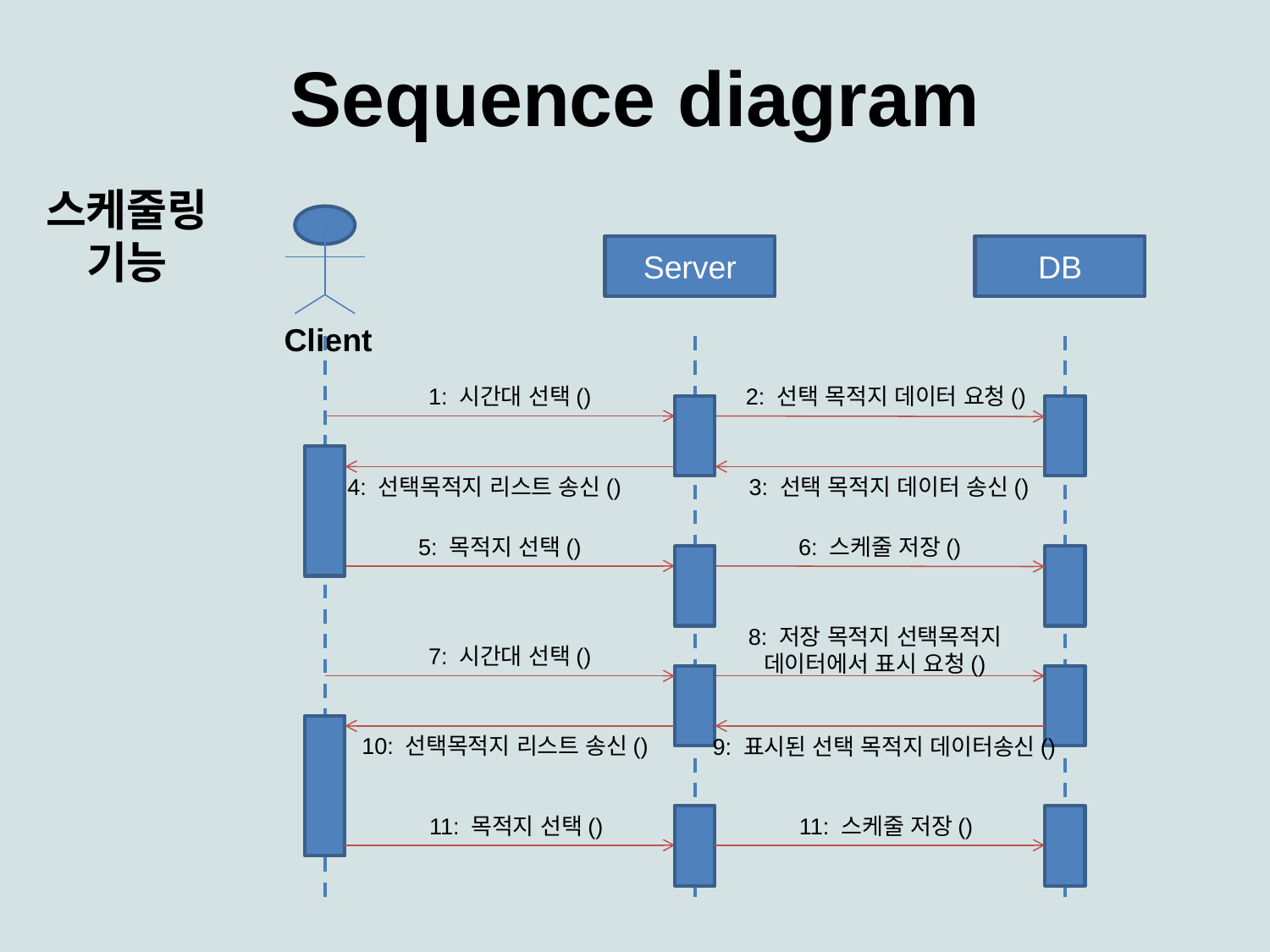

# Sequence diagram
스케줄링
기능

Client
Server
DB
1: 시간대 선택()
2: 선택 목적지 데이터 요청()

4: 선택목적지 리스트 송신()
3: 선택 목적지 데이터 송신()
5: 목적지 선택()
6: 스케줄 저장()

8: 저장 목적지 선택목적지
데이터에서 표시 요청()
7: 시간대 선택()

10: 선택목적지 리스트 송신()
9: 표시된 선택 목적지 데이터송신()
11: 목적지 선택()
11: 스케줄 저장()